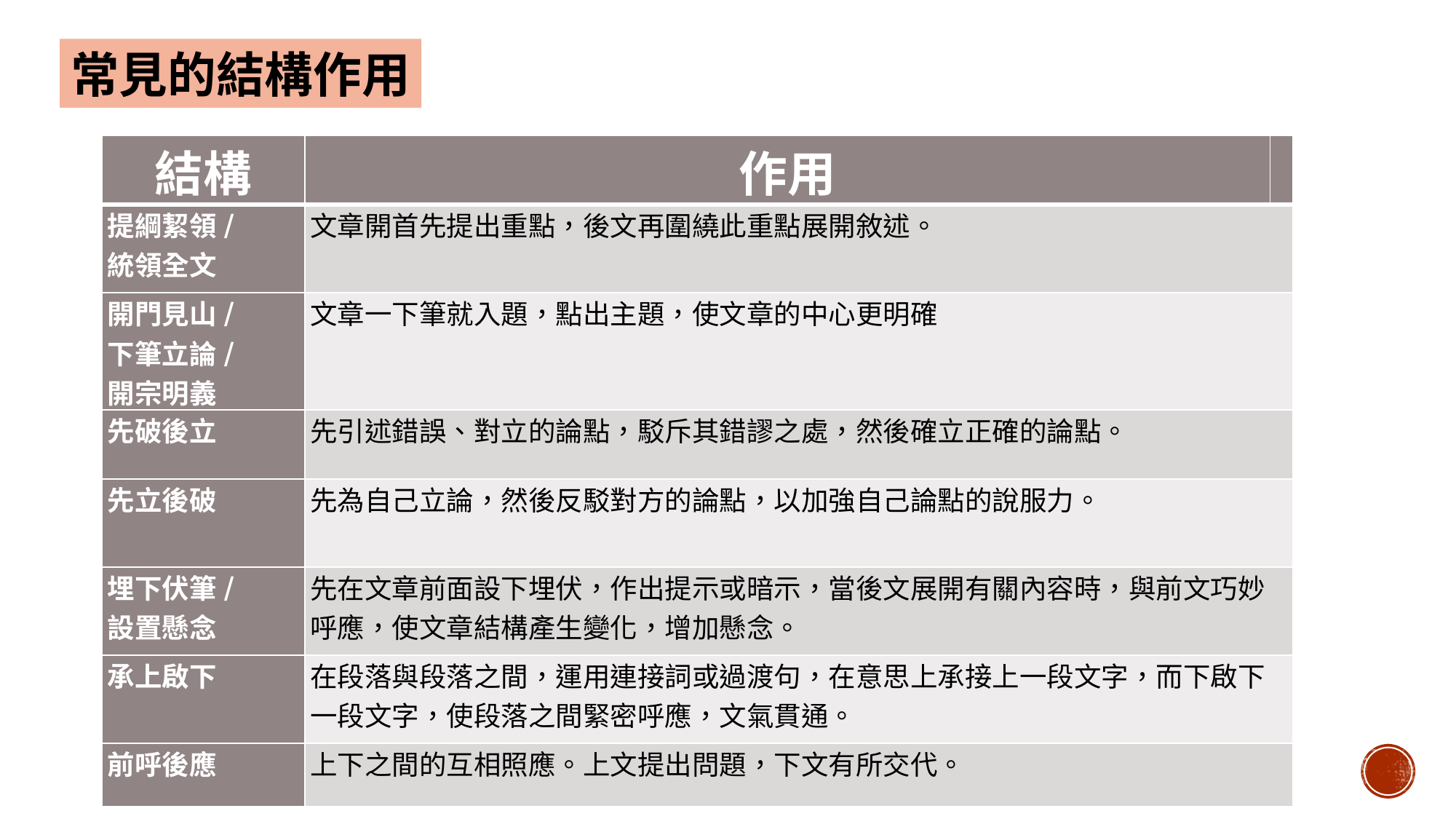

常見的結構作用
| 結構 | 作用 |  |
| --- | --- | --- |
| 提綱絜領/ 統領全文 | 文章開首先提出重點，後文再圍繞此重點展開敘述。 |  |
| 開門見山/ 下筆立論/ 開宗明義 | 文章一下筆就入題，點出主題，使文章的中心更明確 |  |
| 先破後立 | 先引述錯誤、對立的論點，駁斥其錯謬之處，然後確立正確的論點。 |  |
| 先立後破 | 先為自己立論，然後反駁對方的論點，以加強自己論點的說服力。 |  |
| 埋下伏筆/ 設置懸念 | 先在文章前面設下埋伏，作出提示或暗示，當後文展開有關內容時，與前文巧妙呼應，使文章結構產生變化，增加懸念。 |  |
| 承上啟下 | 在段落與段落之間，運用連接詞或過渡句，在意思上承接上一段文字，而下啟下一段文字，使段落之間緊密呼應，文氣貫通。 |  |
| 前呼後應 | 上下之間的互相照應。上文提出問題，下文有所交代。 |  |